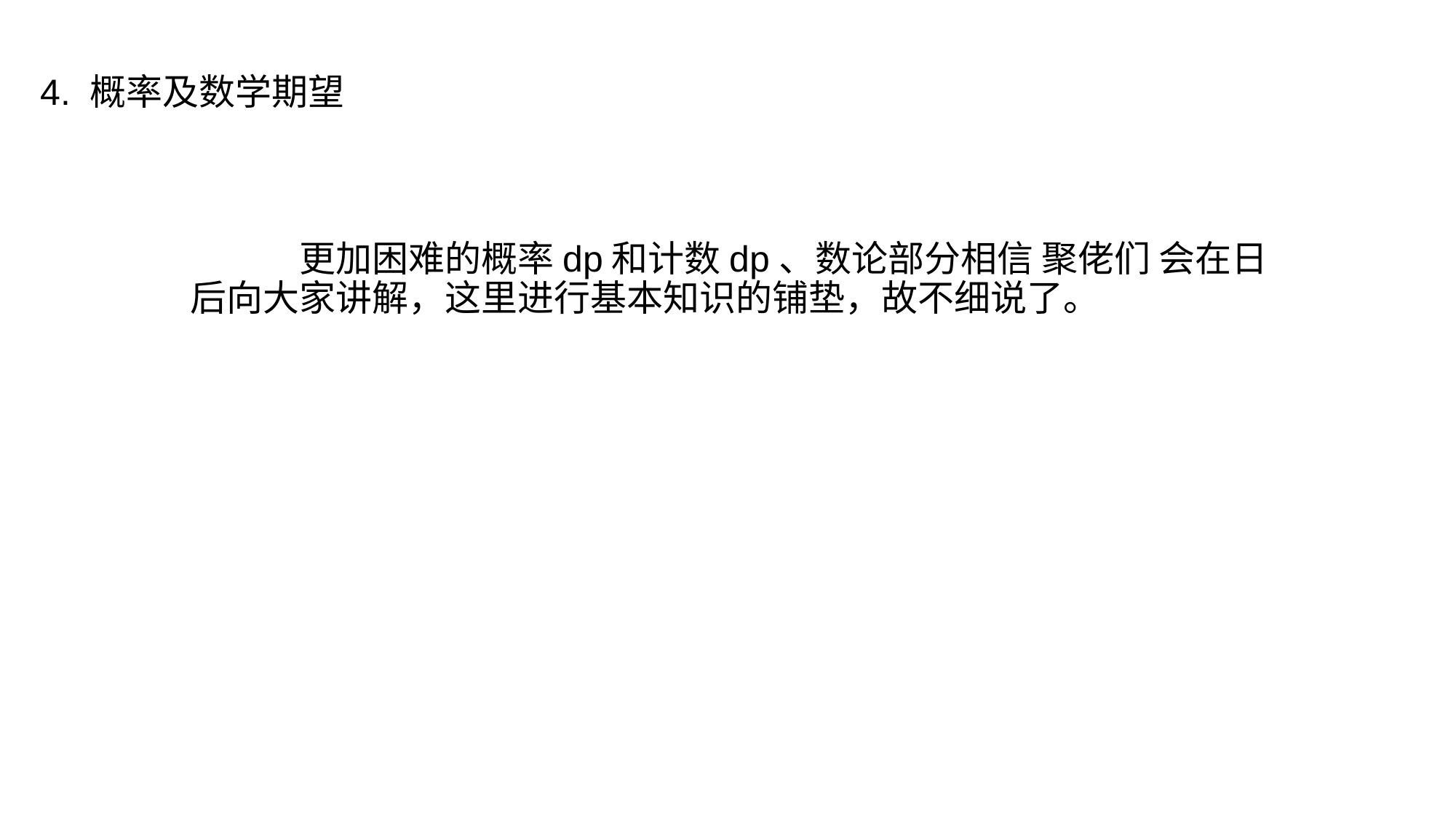

4. 概率及数学期望

	更加困难的概率dp和计数dp、数论部分相信 聚佬们 会在日后向大家讲解，这里进行基本知识的铺垫，故不细说了。